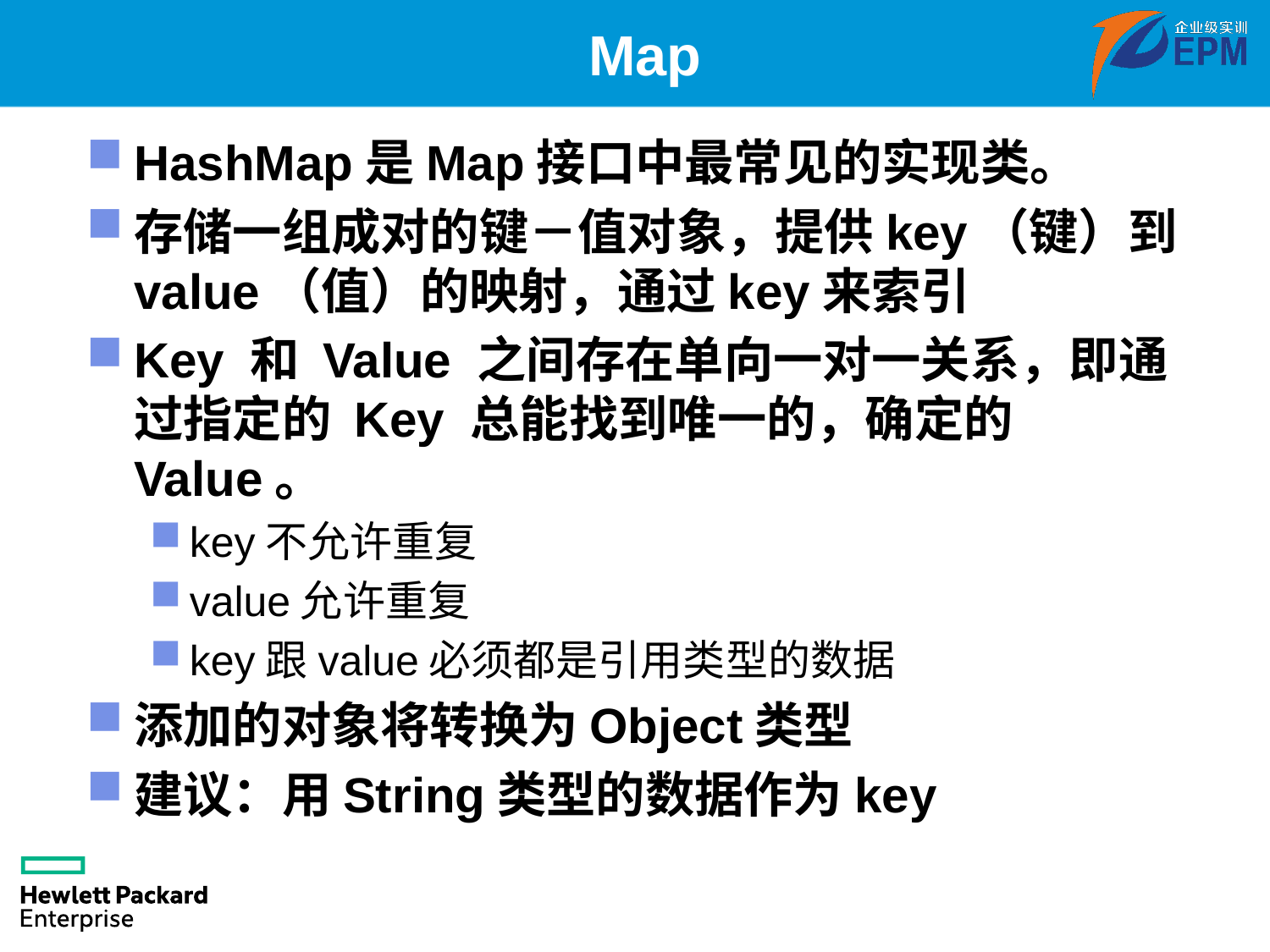

# Map
HashMap是Map接口中最常见的实现类。
存储一组成对的键－值对象，提供key（键）到value（值）的映射，通过key来索引
Key 和 Value 之间存在单向一对一关系，即通过指定的 Key 总能找到唯一的，确定的 Value。
key不允许重复
value允许重复
key跟value必须都是引用类型的数据
添加的对象将转换为Object类型
建议：用String类型的数据作为key